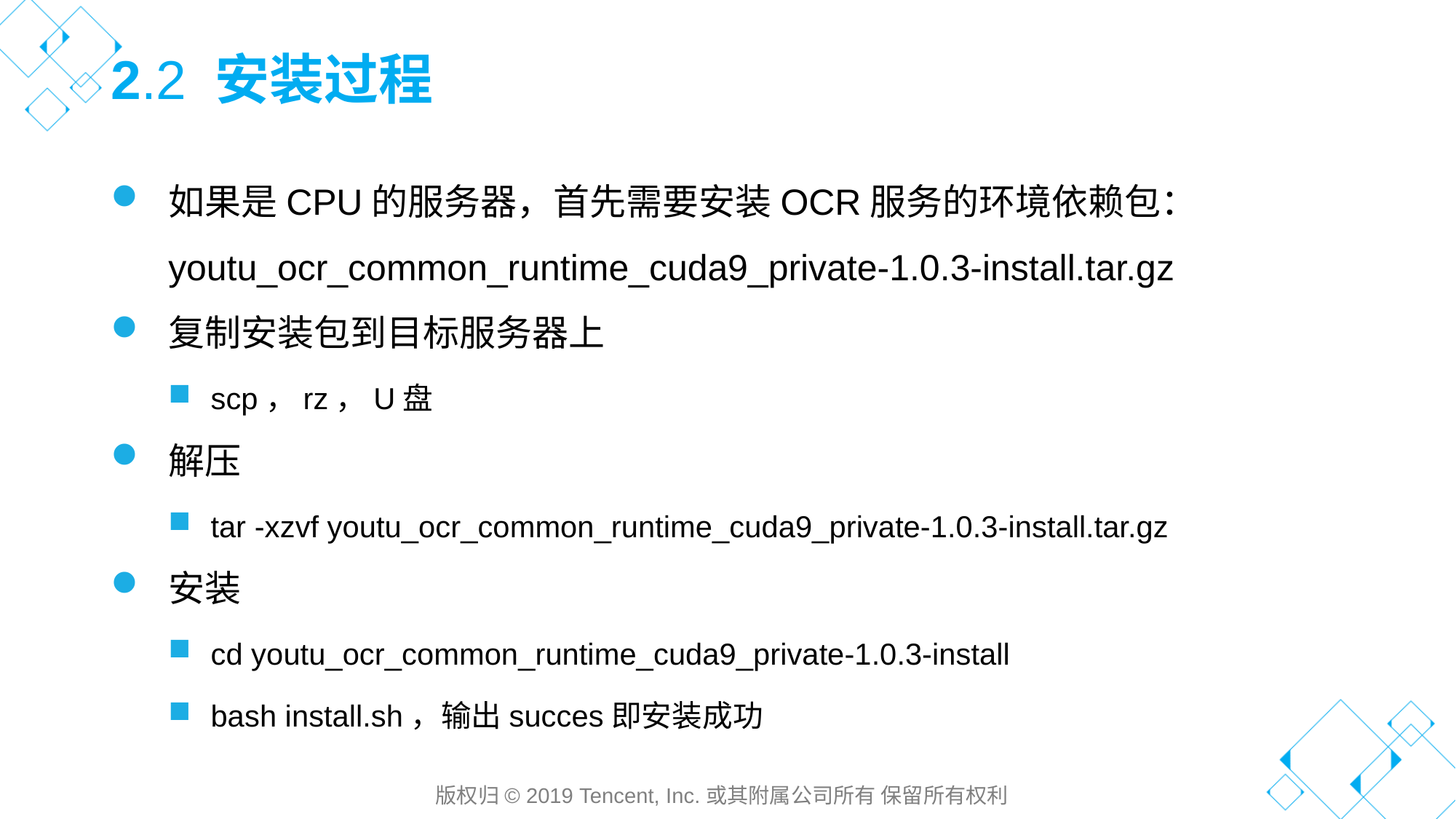

# 2.2 安装过程
如果是CPU的服务器，首先需要安装OCR服务的环境依赖包：youtu_ocr_common_runtime_cuda9_private-1.0.3-install.tar.gz
复制安装包到目标服务器上
scp，rz，U盘
解压
tar -xzvf youtu_ocr_common_runtime_cuda9_private-1.0.3-install.tar.gz
安装
cd youtu_ocr_common_runtime_cuda9_private-1.0.3-install
bash install.sh，输出succes即安装成功